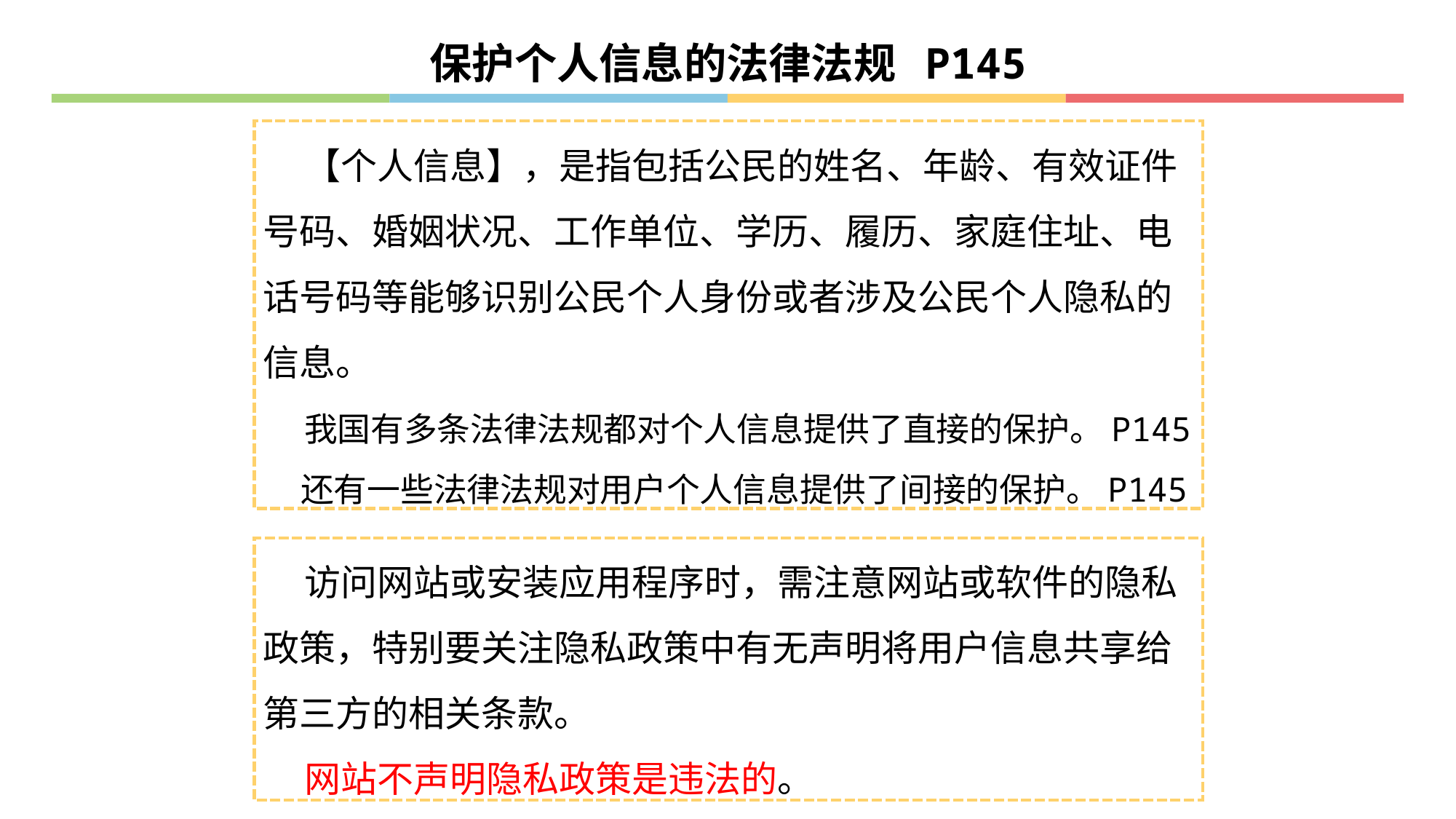

保护个人信息的法律法规  P145
    【个人信息】，是指包括公民的姓名、年龄、有效证件号码、婚姻状况、工作单位、学历、履历、家庭住址、电话号码等能够识别公民个人身份或者涉及公民个人隐私的信息。
    我国有多条法律法规都对个人信息提供了直接的保护。P145
    还有一些法律法规对用户个人信息提供了间接的保护。P145
    访问网站或安装应用程序时，需注意网站或软件的隐私政策，特别要关注隐私政策中有无声明将用户信息共享给第三方的相关条款。
    网站不声明隐私政策是违法的。